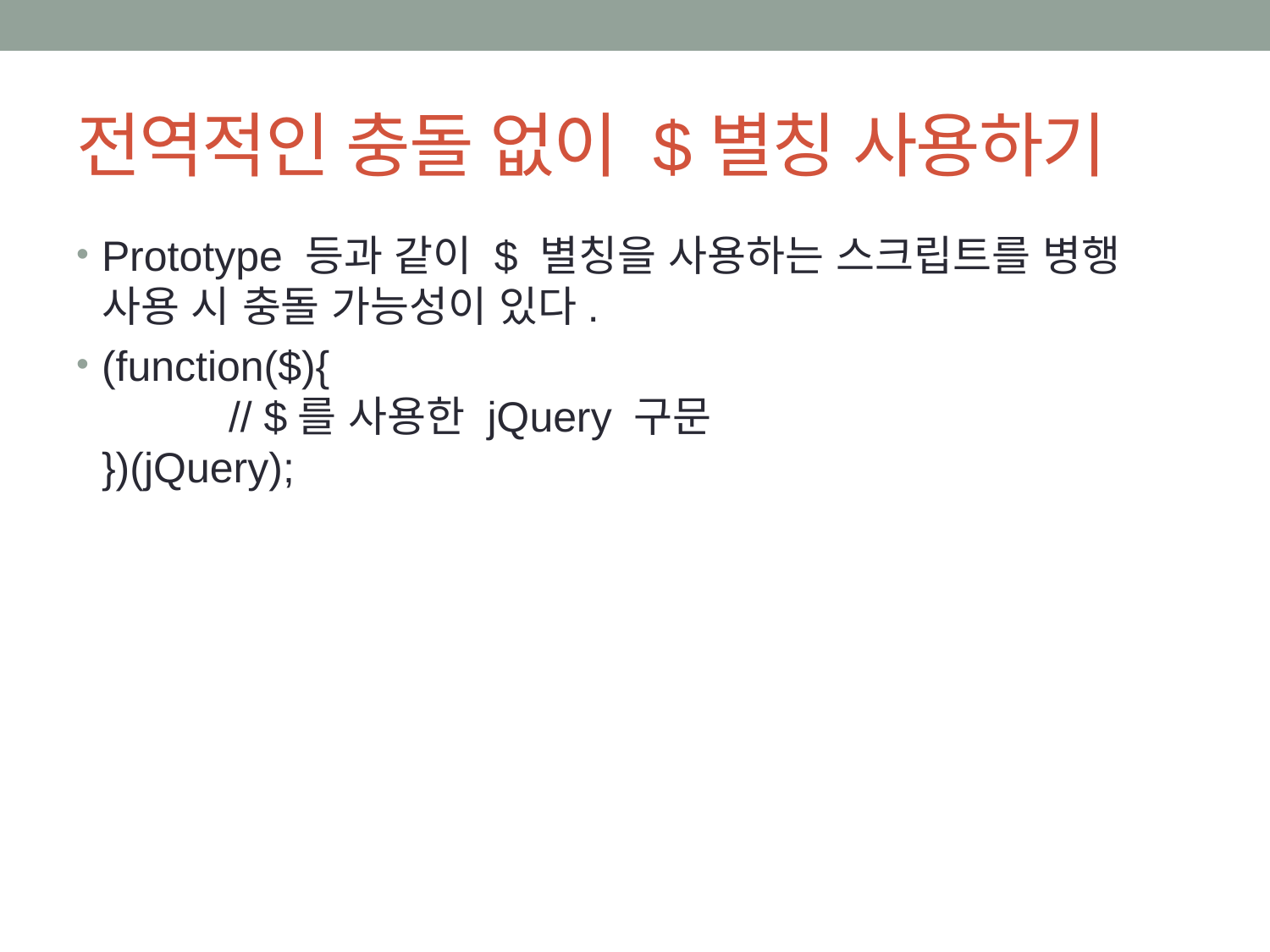

# 전역적인 충돌 없이 $별칭 사용하기
Prototype 등과 같이 $ 별칭을 사용하는 스크립트를 병행 사용 시 충돌 가능성이 있다.
(function($){
	// $를 사용한 jQuery 구문
})(jQuery);